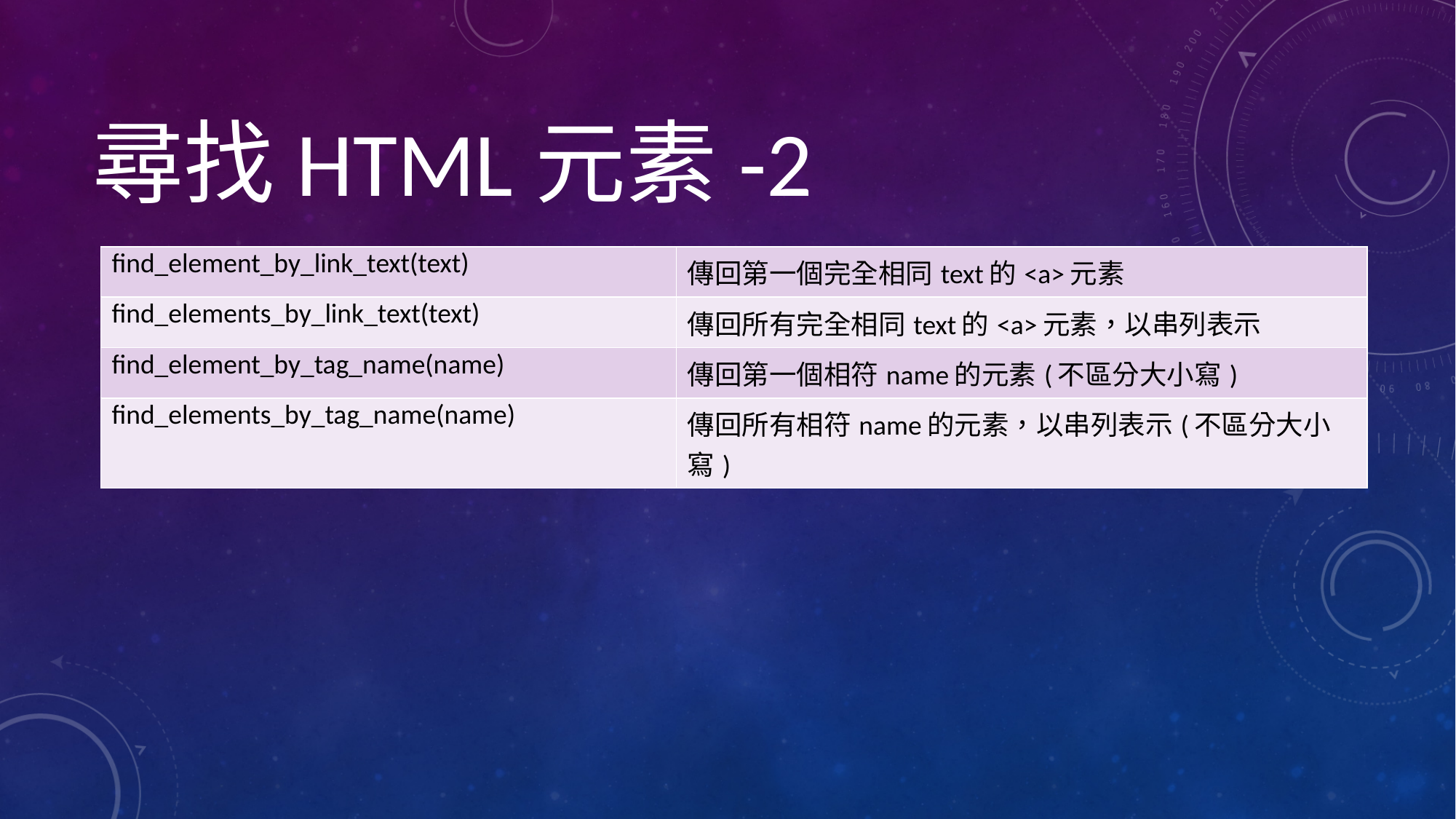

# 尋找HTML元素-2
| find\_element\_by\_link\_text(text) | 傳回第一個完全相同text的<a>元素 |
| --- | --- |
| find\_elements\_by\_link\_text(text) | 傳回所有完全相同text的<a>元素，以串列表示 |
| find\_element\_by\_tag\_name(name) | 傳回第一個相符name的元素(不區分大小寫) |
| find\_elements\_by\_tag\_name(name) | 傳回所有相符name的元素，以串列表示(不區分大小寫) |